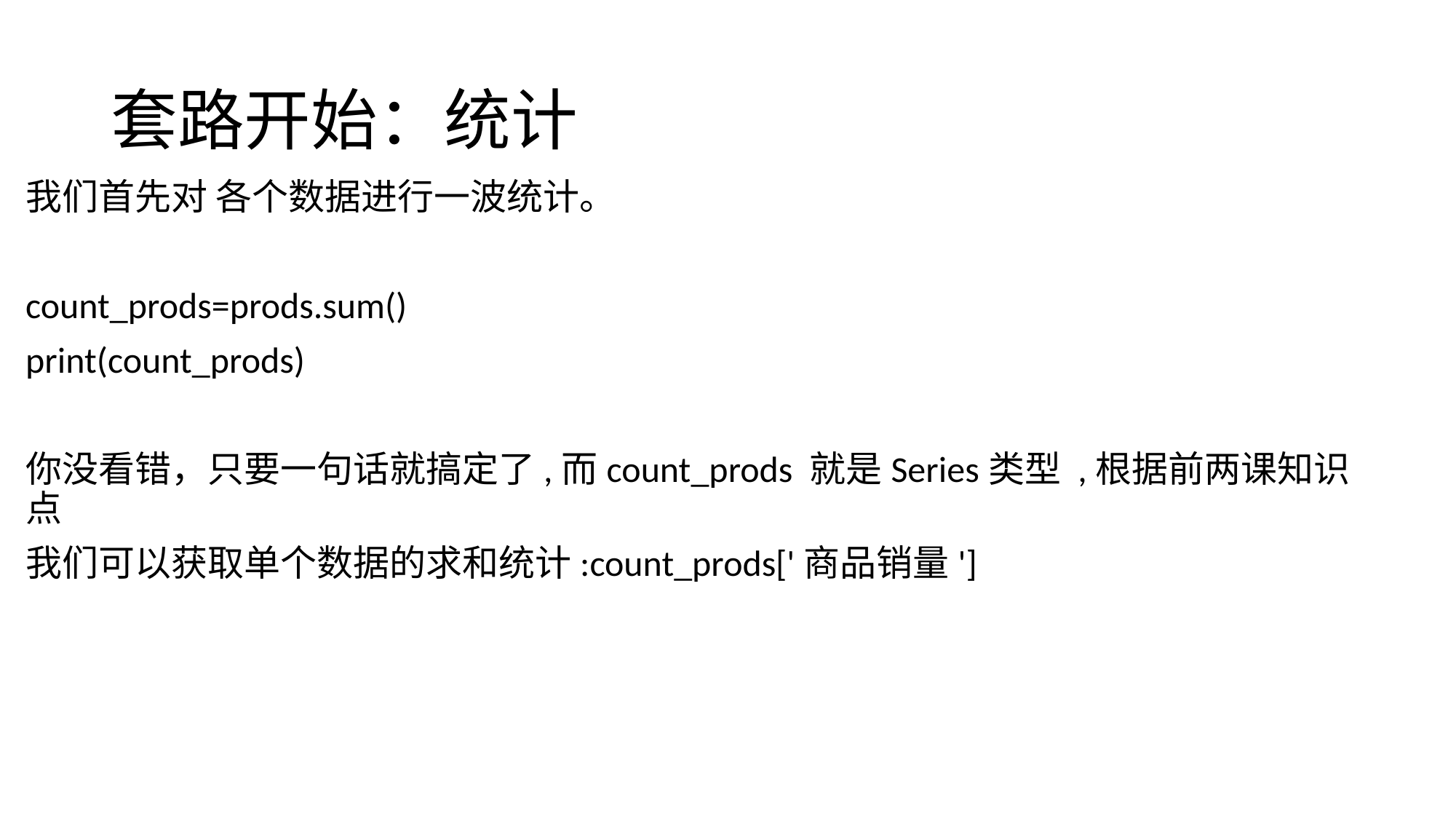

# 套路开始：统计
我们首先对 各个数据进行一波统计。

count_prods=prods.sum()
print(count_prods)

你没看错，只要一句话就搞定了,而count_prods 就是Series类型 ,根据前两课知识点
我们可以获取单个数据的求和统计:count_prods['商品销量']